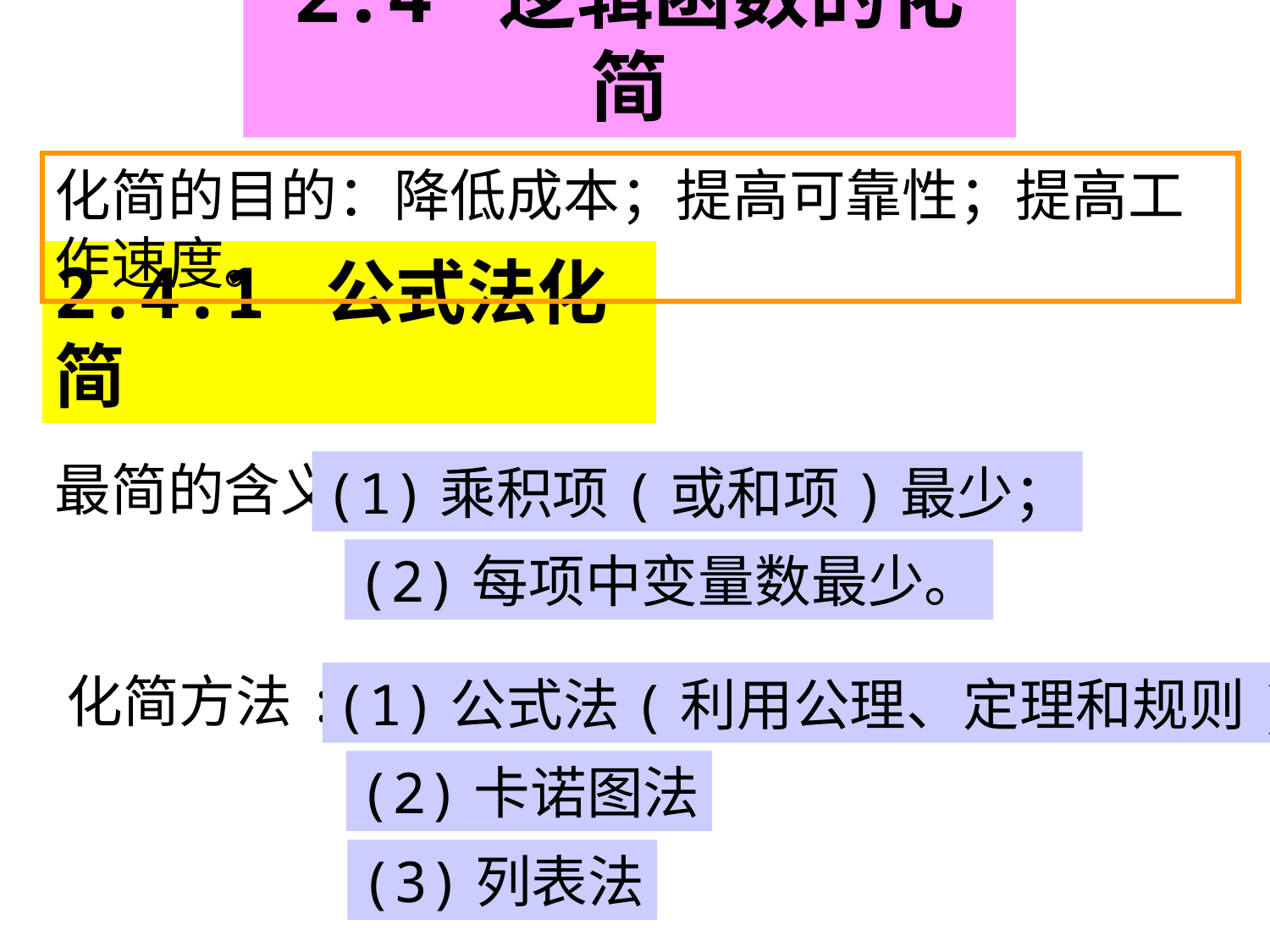

2.4 逻辑函数的化简
化简的目的：降低成本；提高可靠性；提高工作速度。
2.4.1 公式法化简
最简的含义：
(1)乘积项(或和项)最少；
(2)每项中变量数最少。
化简方法:
(1)公式法(利用公理、定理和规则)
(2)卡诺图法
(3)列表法
41